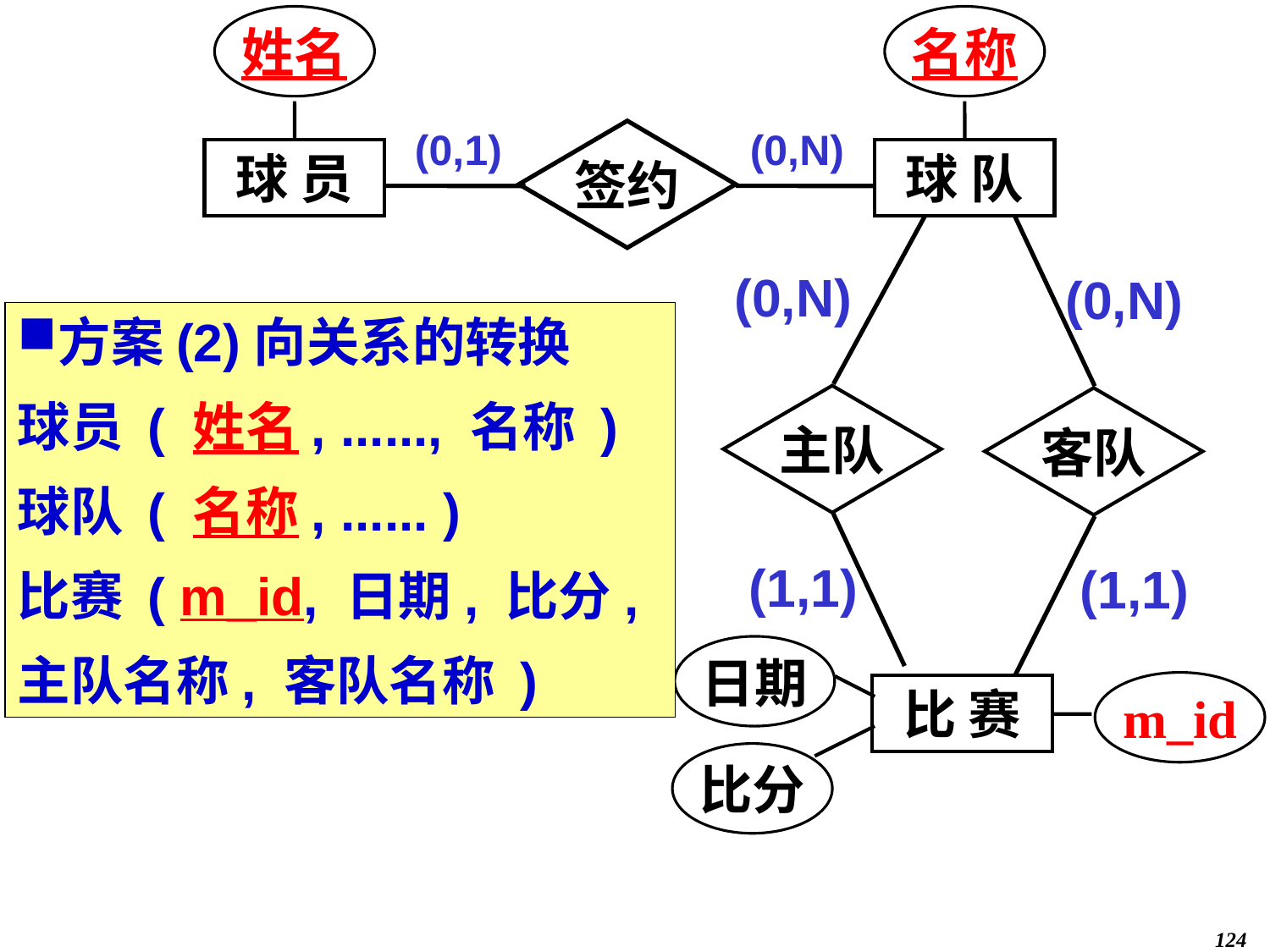

姓名

球 员
名称

球 队
签约

(0,1)
(0,N)

主队

客队

(0,N)
(1,1)
(0,N)
(1,1)
日期
比 赛

比分
m_id

方案(2)向关系的转换
球员 ( 姓名, ......, 名称 )
球队 ( 名称, ...... )
比赛 ( m_id, 日期, 比分,
主队名称, 客队名称 )

124